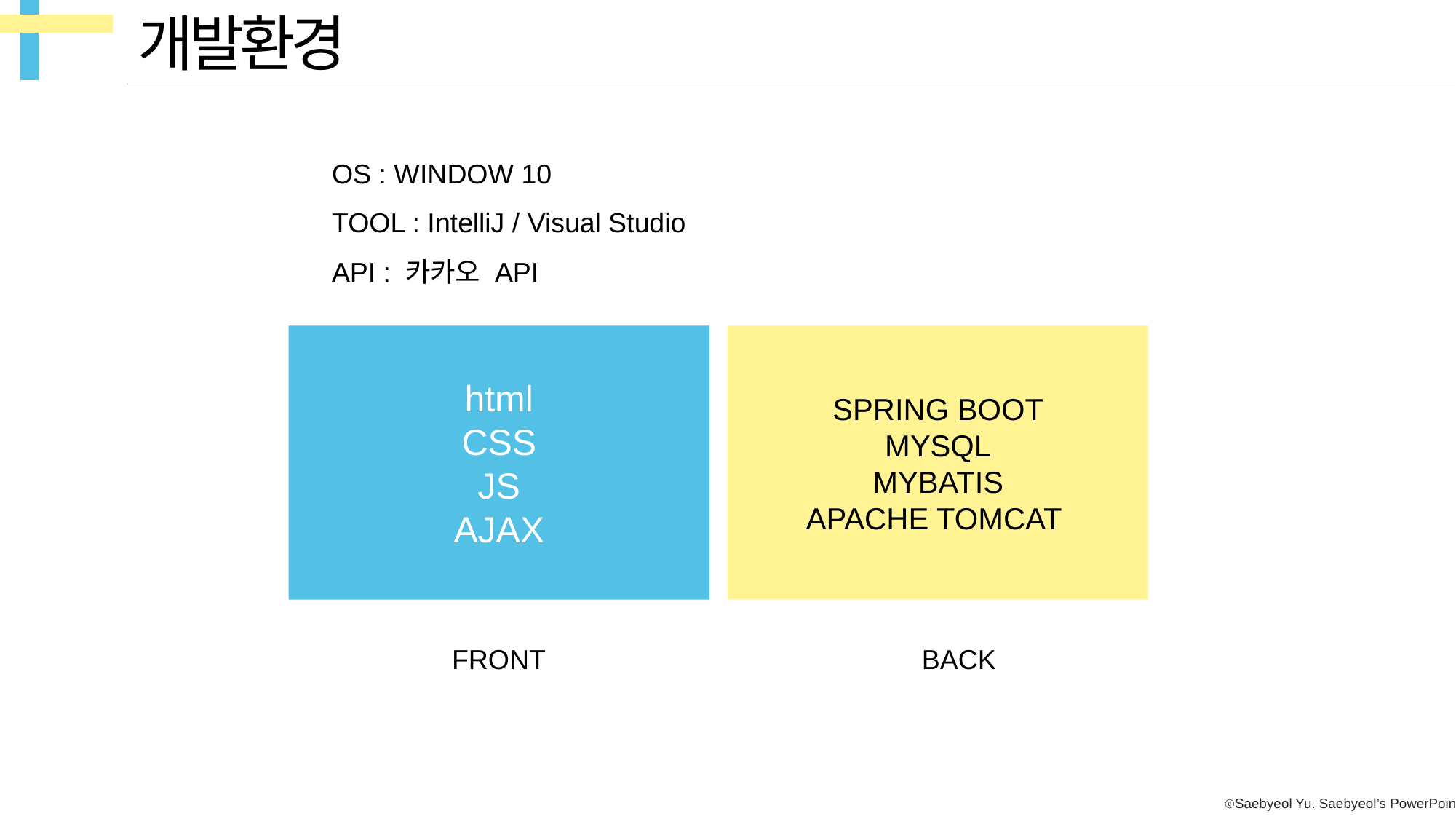

개발환경
OS : WINDOW 10
TOOL : IntelliJ / Visual Studio
API : 카카오 API
html
CSS
JS
AJAX
SPRING BOOT
MYSQL
MYBATIS
APACHE TOMCAT
FRONT
BACK